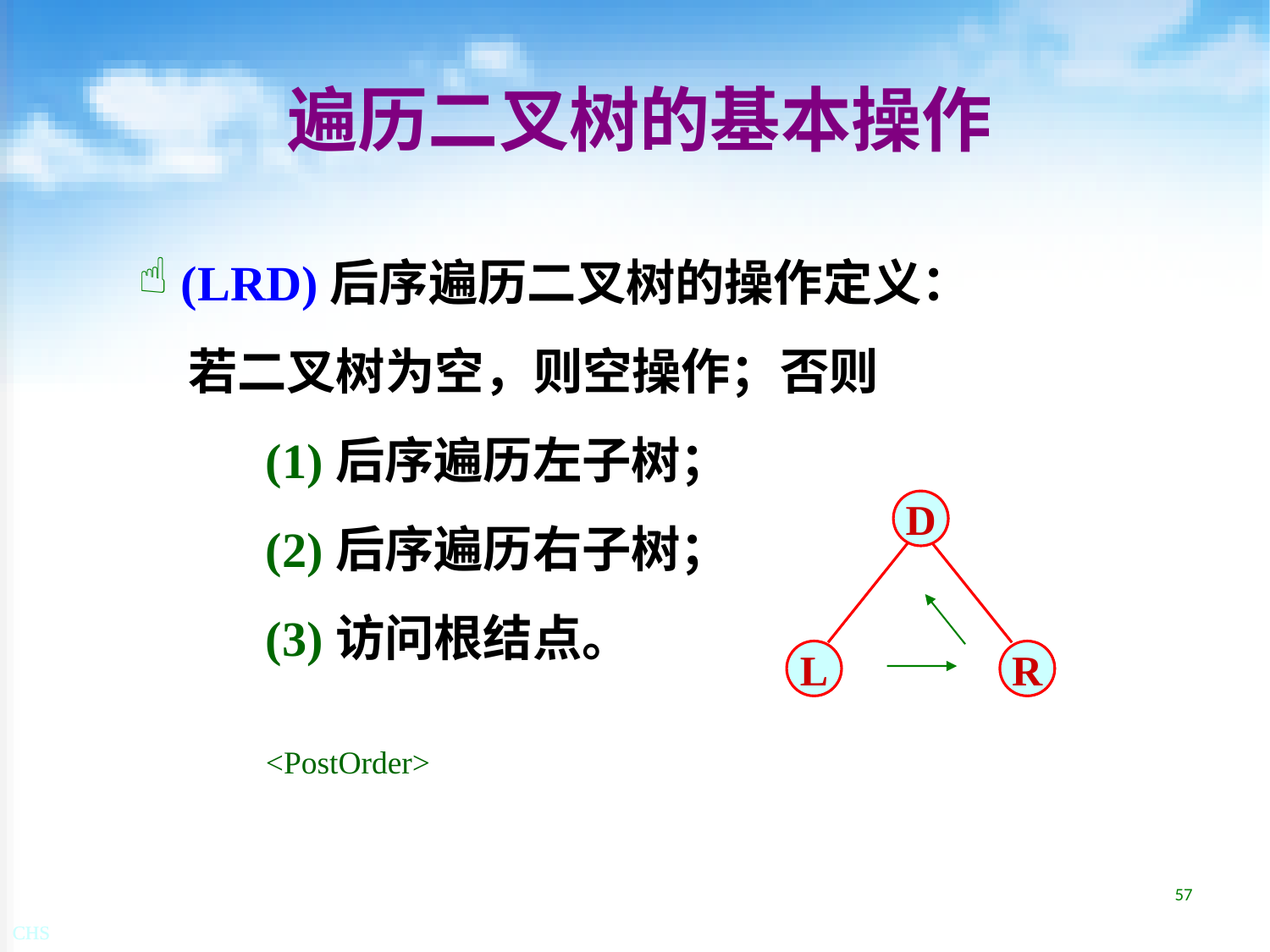

# 遍历二叉树的基本操作
 (LRD)后序遍历二叉树的操作定义：
　若二叉树为空，则空操作；否则
	(1)后序遍历左子树；
	(2)后序遍历右子树；
	(3)访问根结点。

	<PostOrder>
D
D

L
L
R
R

57